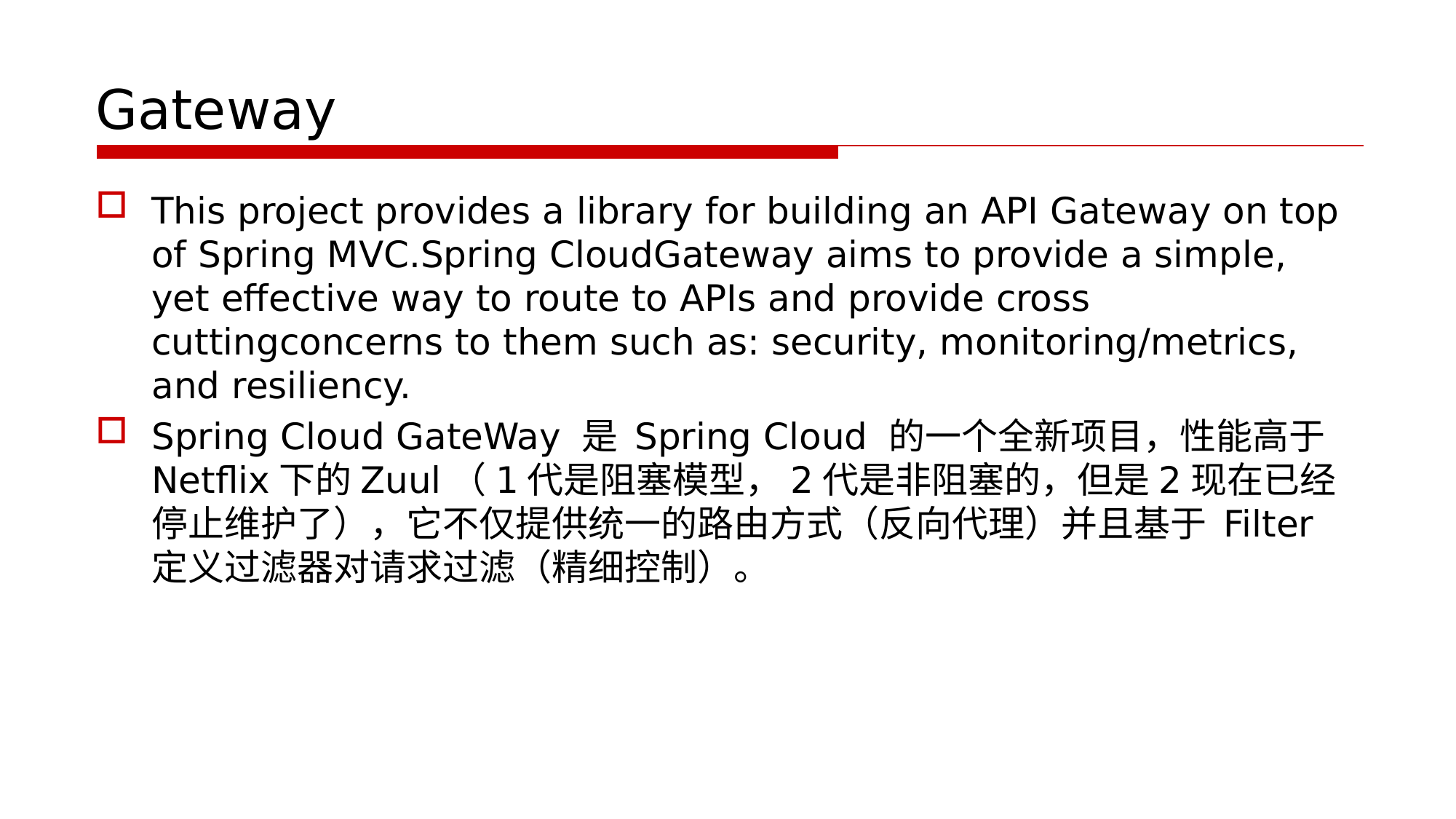

# Gateway
This project provides a library for building an API Gateway on top of Spring MVC.Spring CloudGateway aims to provide a simple, yet effective way to route to APIs and provide cross cuttingconcerns to them such as: security, monitoring/metrics, and resiliency.
Spring Cloud GateWay 是 Spring Cloud 的一个全新项目，性能高于Netflix下的Zuul（1代是阻塞模型，2代是非阻塞的，但是2现在已经停止维护了），它不仅提供统一的路由方式（反向代理）并且基于 Filter定义过滤器对请求过滤（精细控制）。